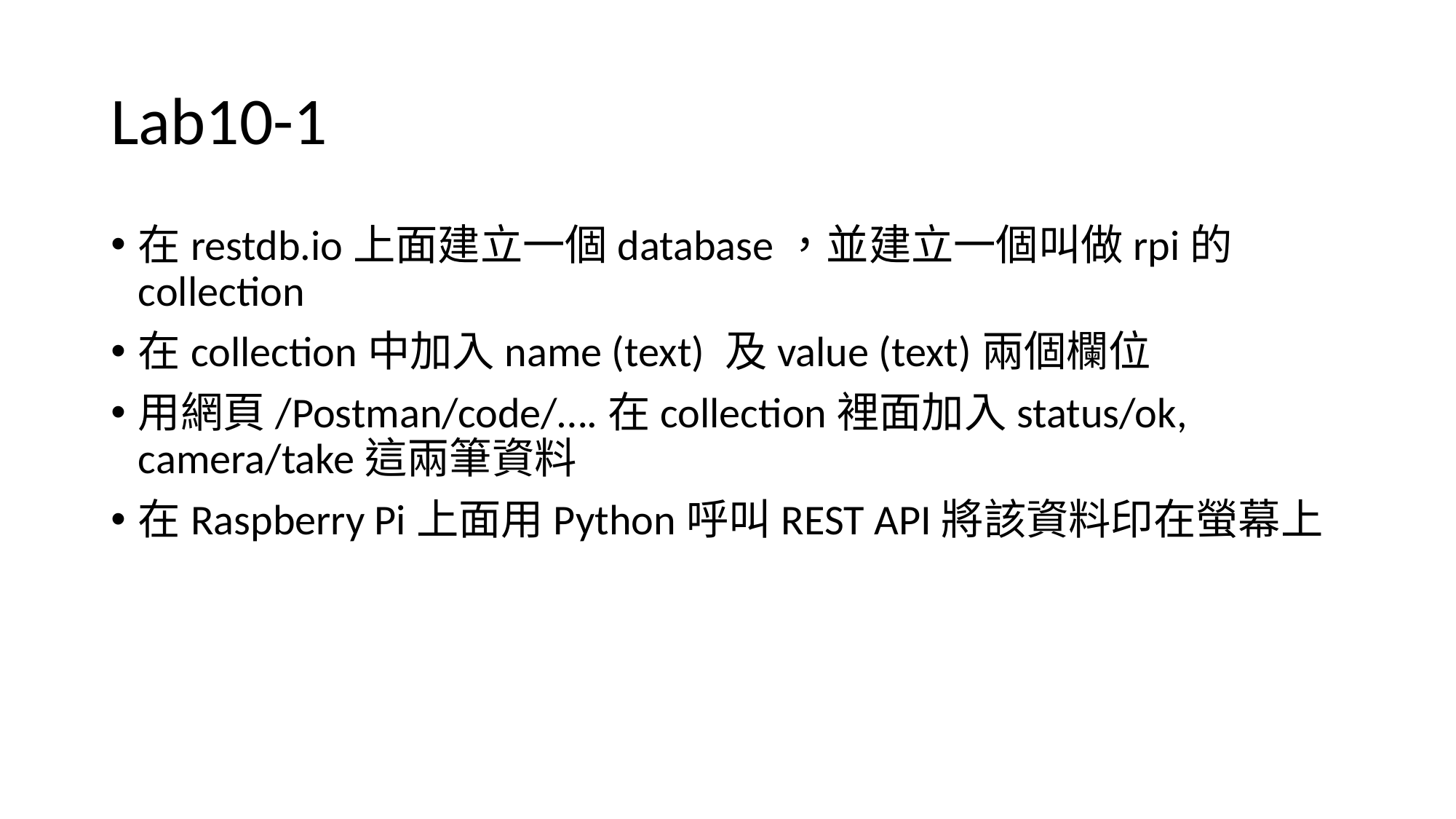

# Lab10-1
在restdb.io上面建立一個database，並建立一個叫做rpi的collection
在collection中加入name (text) 及value (text)兩個欄位
用網頁/Postman/code/….在collection裡面加入status/ok, camera/take這兩筆資料
在Raspberry Pi上面用Python呼叫REST API將該資料印在螢幕上